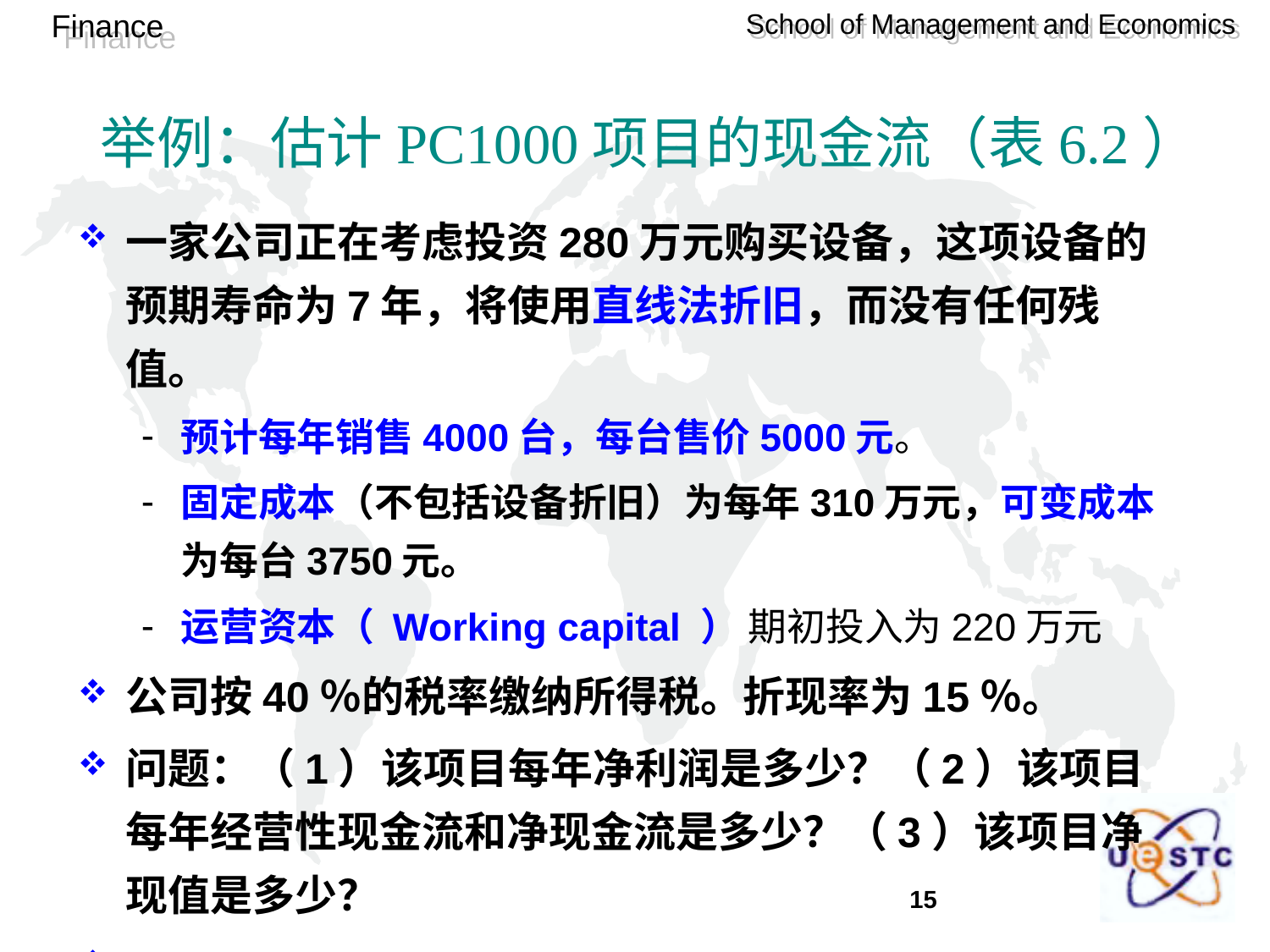

# 举例：估计PC1000项目的现金流（表6.2）
一家公司正在考虑投资280万元购买设备，这项设备的预期寿命为7年，将使用直线法折旧，而没有任何残值。
预计每年销售4000台，每台售价5000元。
固定成本（不包括设备折旧）为每年310万元，可变成本为每台3750元。
运营资本（ Working capital ） 期初投入为220万元
公司按40％的税率缴纳所得税。折现率为15％。
问题：（1）该项目每年净利润是多少？（2）该项目每年经营性现金流和净现金流是多少？（3）该项目净现值是多少？